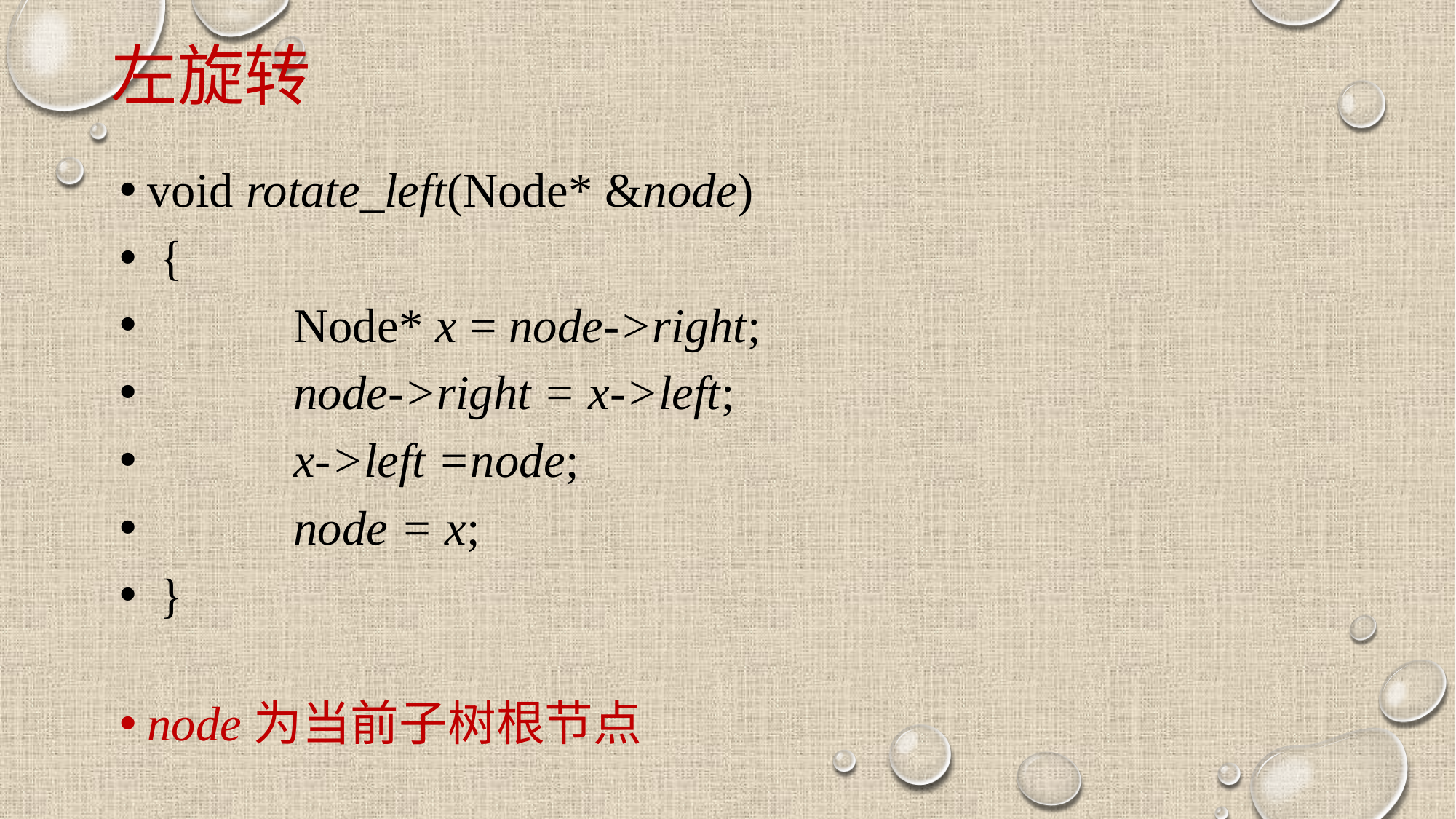

# 左旋转
void rotate_left(Node* &node)
 {
            Node* x = node->right;
            node->right = x->left;
            x->left =node;
            node = x;
 }

node为当前子树根节点